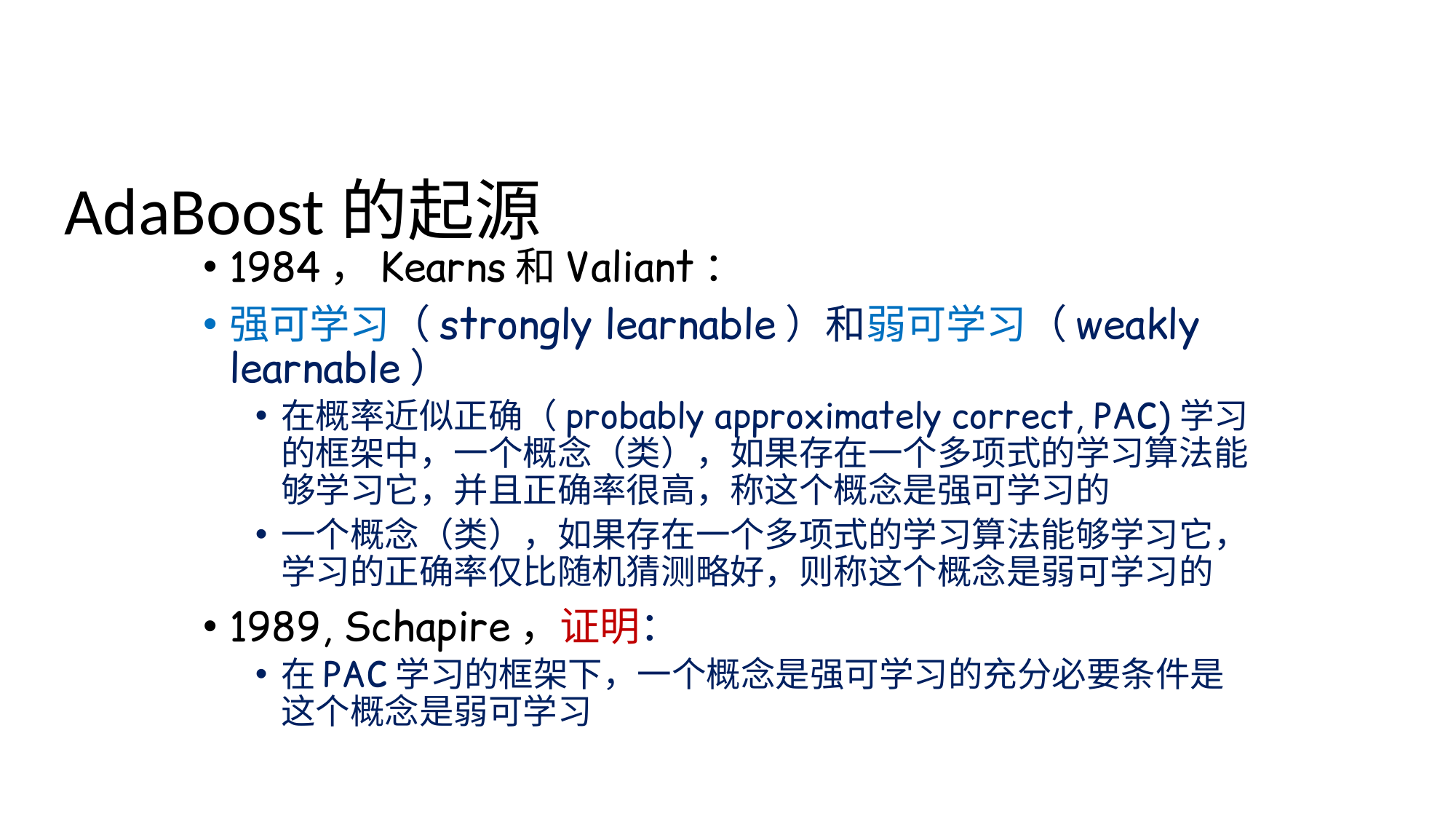

AdaBoost的起源
1984，Kearns和Valiant：
强可学习（strongly learnable）和弱可学习（weakly learnable）
在概率近似正确（probably approximately correct, PAC)学习的框架中，一个概念（类），如果存在一个多项式的学习算法能够学习它，并且正确率很高，称这个概念是强可学习的
一个概念（类），如果存在一个多项式的学习算法能够学习它，学习的正确率仅比随机猜测略好，则称这个概念是弱可学习的
1989, Schapire，证明：
在PAC学习的框架下，一个概念是强可学习的充分必要条件是这个概念是弱可学习